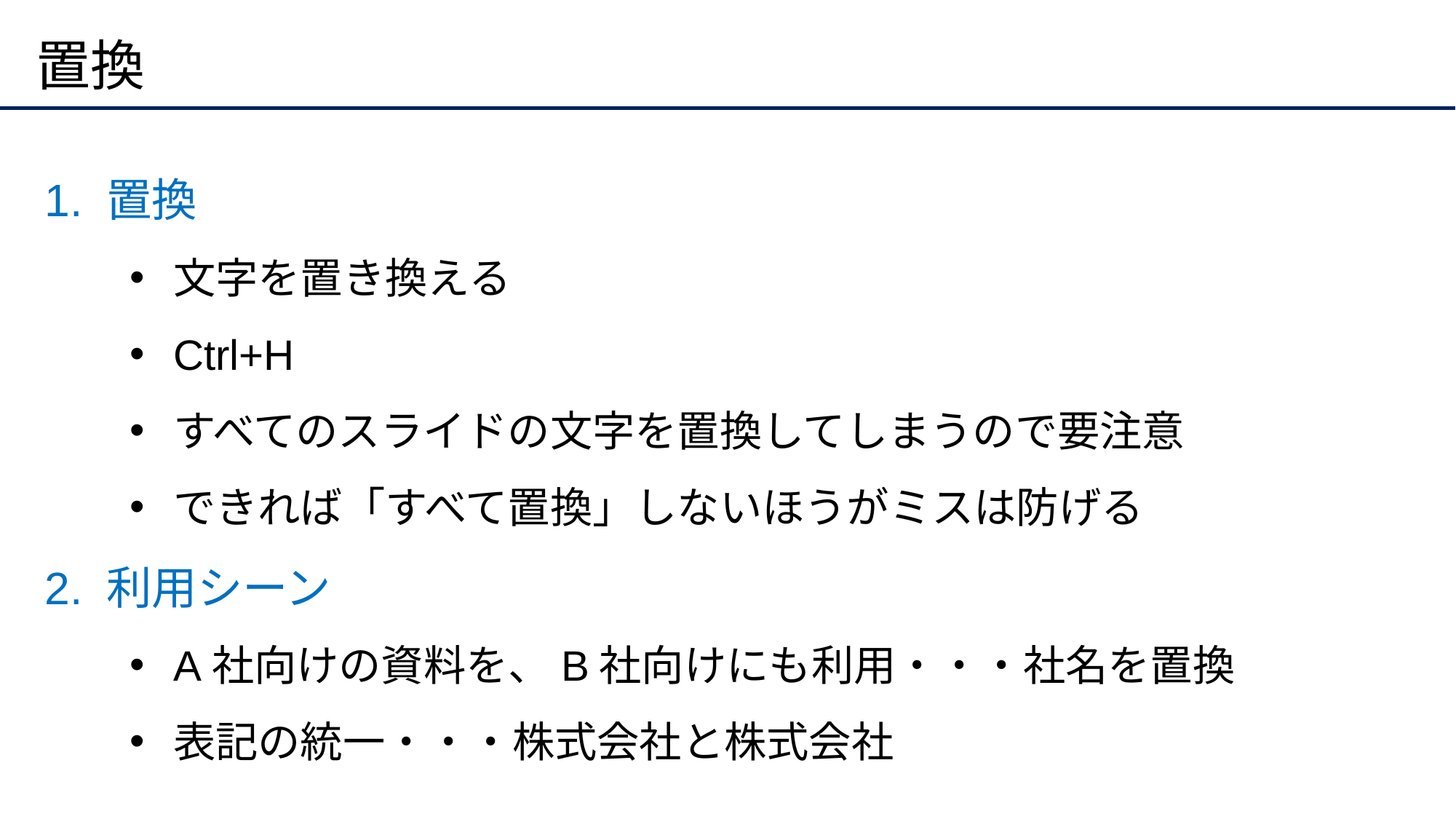

# 置換
置換
文字を置き換える
Ctrl+H
すべてのスライドの文字を置換してしまうので要注意
できれば「すべて置換」しないほうがミスは防げる
利用シーン
A社向けの資料を、B社向けにも利用・・・社名を置換
表記の統一・・・株式会社と株式会社